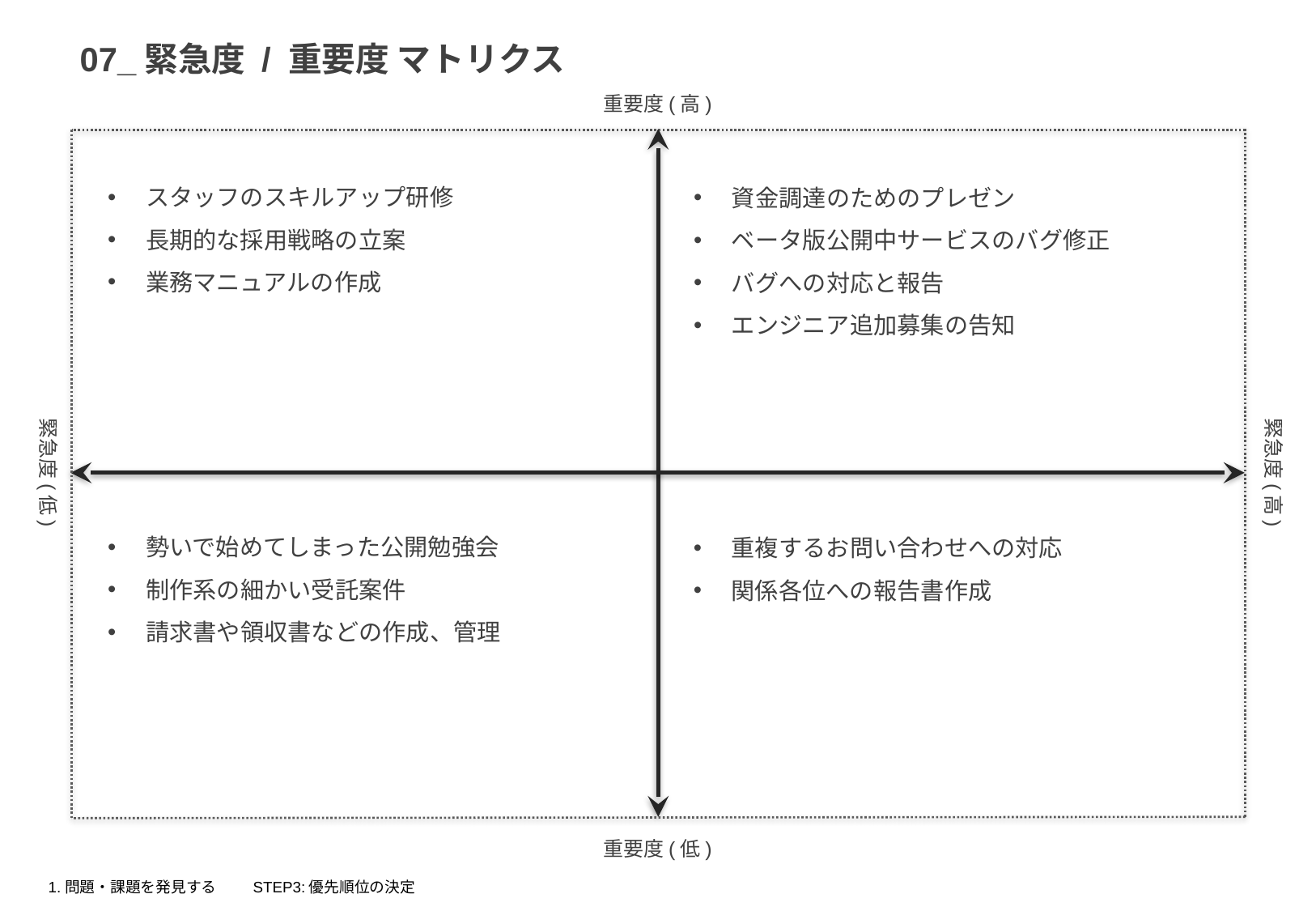

07_緊急度 / 重要度 マトリクス
重要度(高)
スタッフのスキルアップ研修
長期的な採用戦略の立案
業務マニュアルの作成
資金調達のためのプレゼン
ベータ版公開中サービスのバグ修正
バグへの対応と報告
エンジニア追加募集の告知
緊急度(低)
緊急度(高)
勢いで始めてしまった公開勉強会
制作系の細かい受託案件
請求書や領収書などの作成、管理
重複するお問い合わせへの対応
関係各位への報告書作成
重要度(低)
1.問題・課題を発見する
STEP3:優先順位の決定